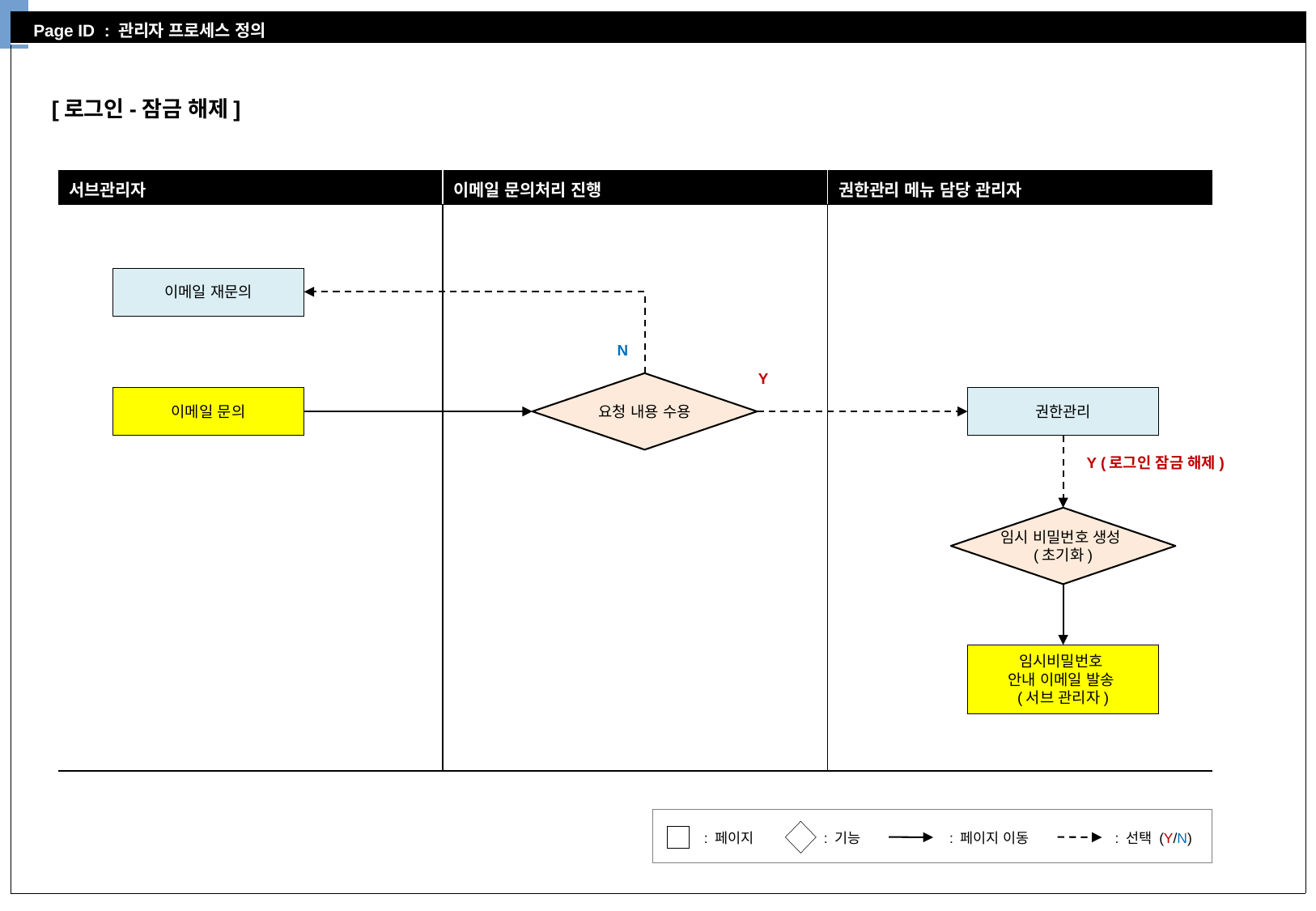

[로그인-잠금 해제]
| 서브관리자 | 이메일 문의처리 진행 | 권한관리 메뉴 담당 관리자 |
| --- | --- | --- |
|  |  |  |
이메일 재문의
N
Y
요청 내용 수용
이메일 문의
권한관리
Y (로그인 잠금 해제)
임시 비밀번호 생성
(초기화)
임시비밀번호
안내 이메일 발송
(서브 관리자)

: 기능
: 선택 (Y/N)
: 페이지
: 페이지 이동